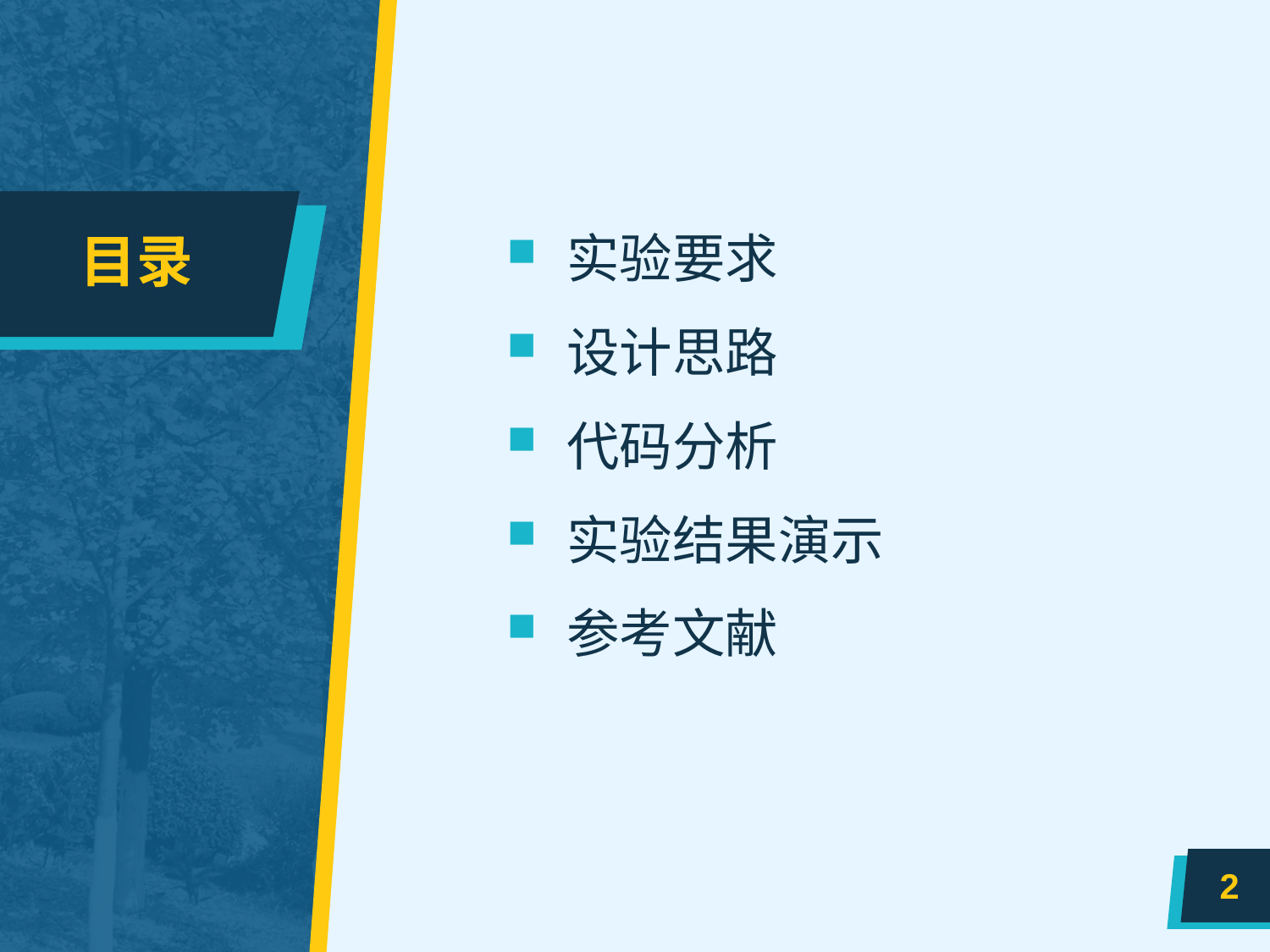

# 目录
实验要求
设计思路
代码分析
实验结果演示
参考文献
2